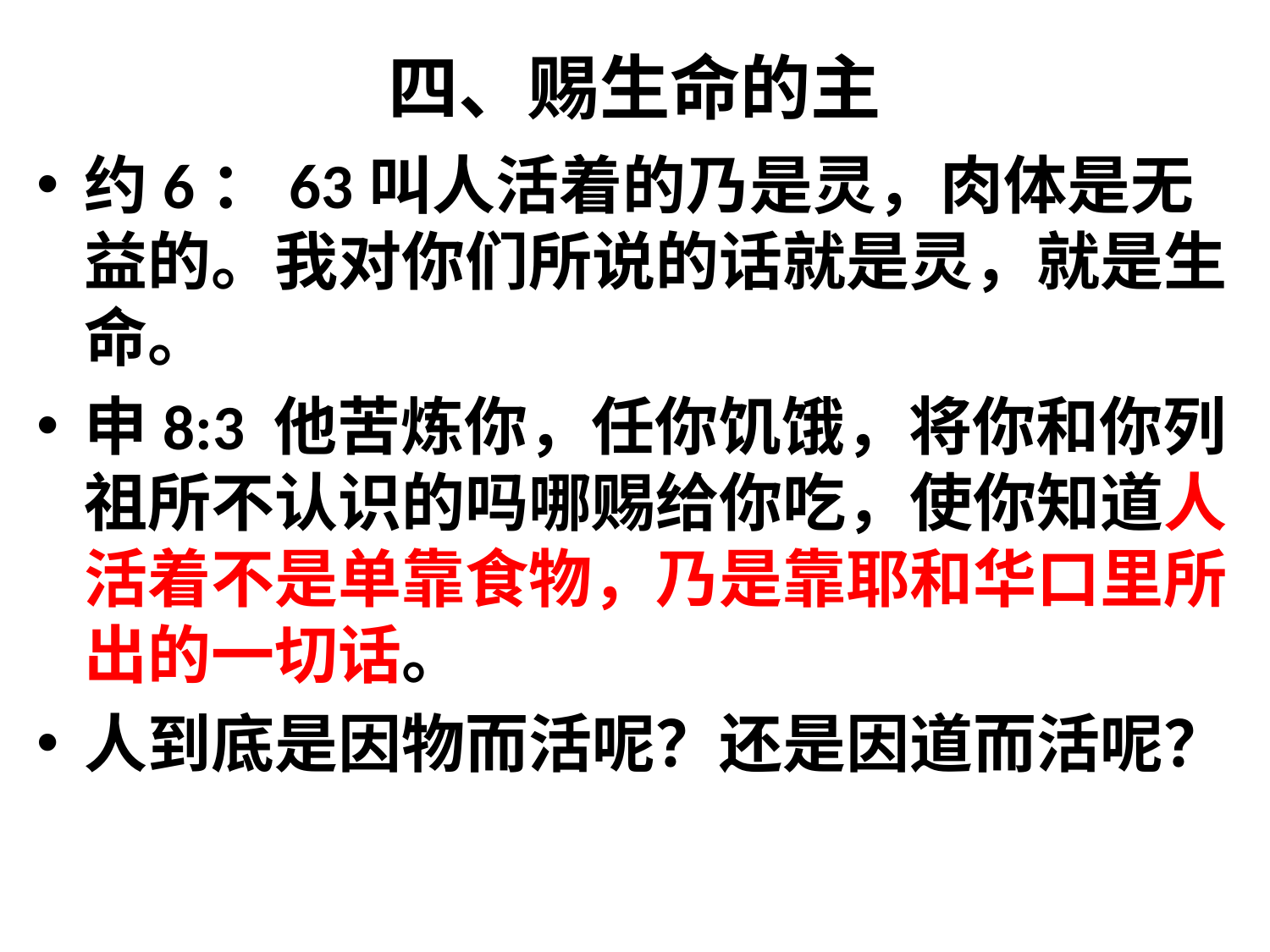

# 四、赐生命的主
约6：63叫人活着的乃是灵，肉体是无益的。我对你们所说的话就是灵，就是生命。
申8:3 他苦炼你，任你饥饿，将你和你列祖所不认识的吗哪赐给你吃，使你知道人活着不是单靠食物，乃是靠耶和华口里所出的一切话。
人到底是因物而活呢？还是因道而活呢？